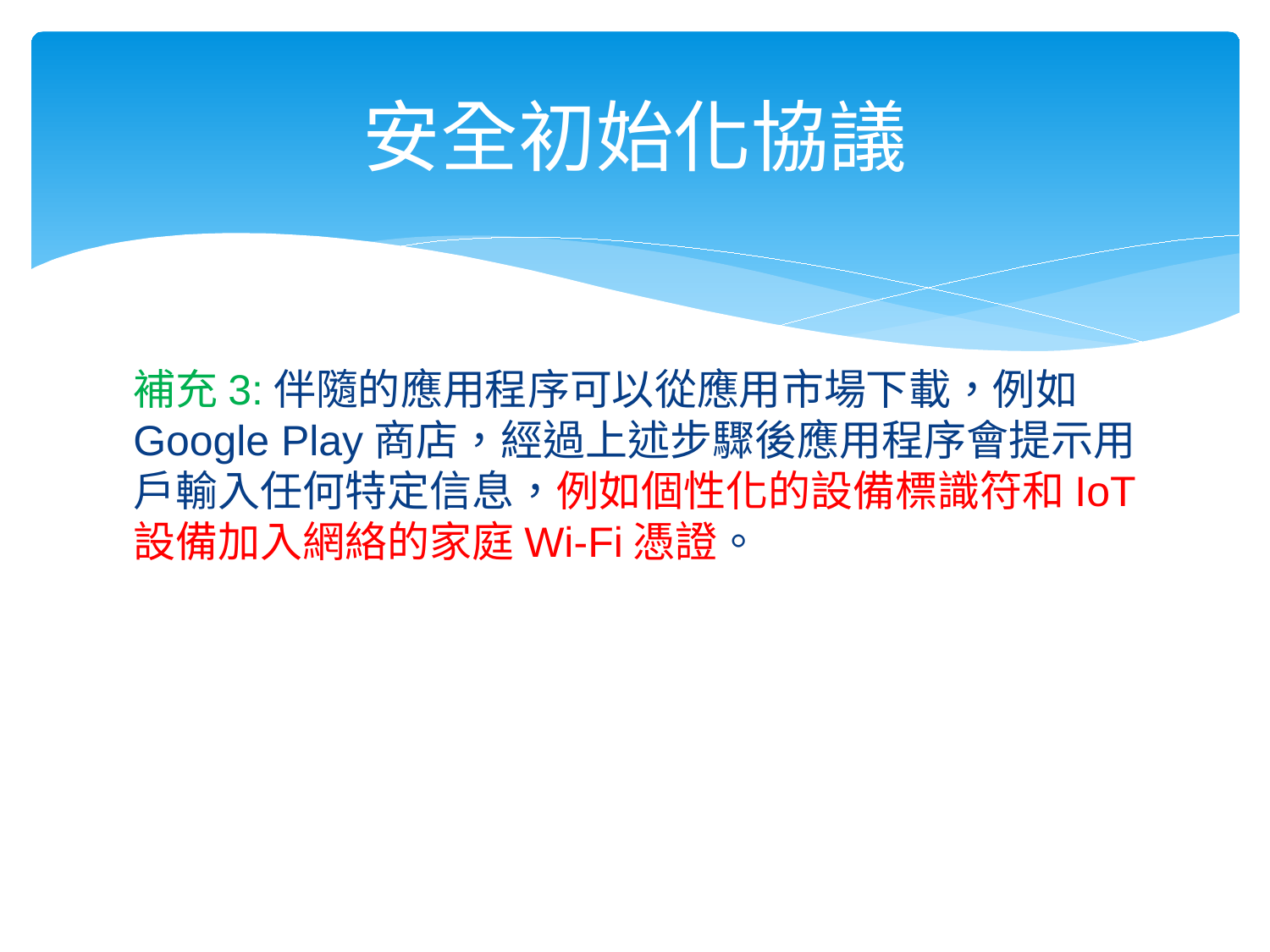

# 安全初始化協議
補充3:伴隨的應用程序可以從應用市場下載，例如Google Play商店，經過上述步驟後應用程序會提示用戶輸入任何特定信息，例如個性化的設備標識符和IoT設備加入網絡的家庭Wi-Fi憑證。